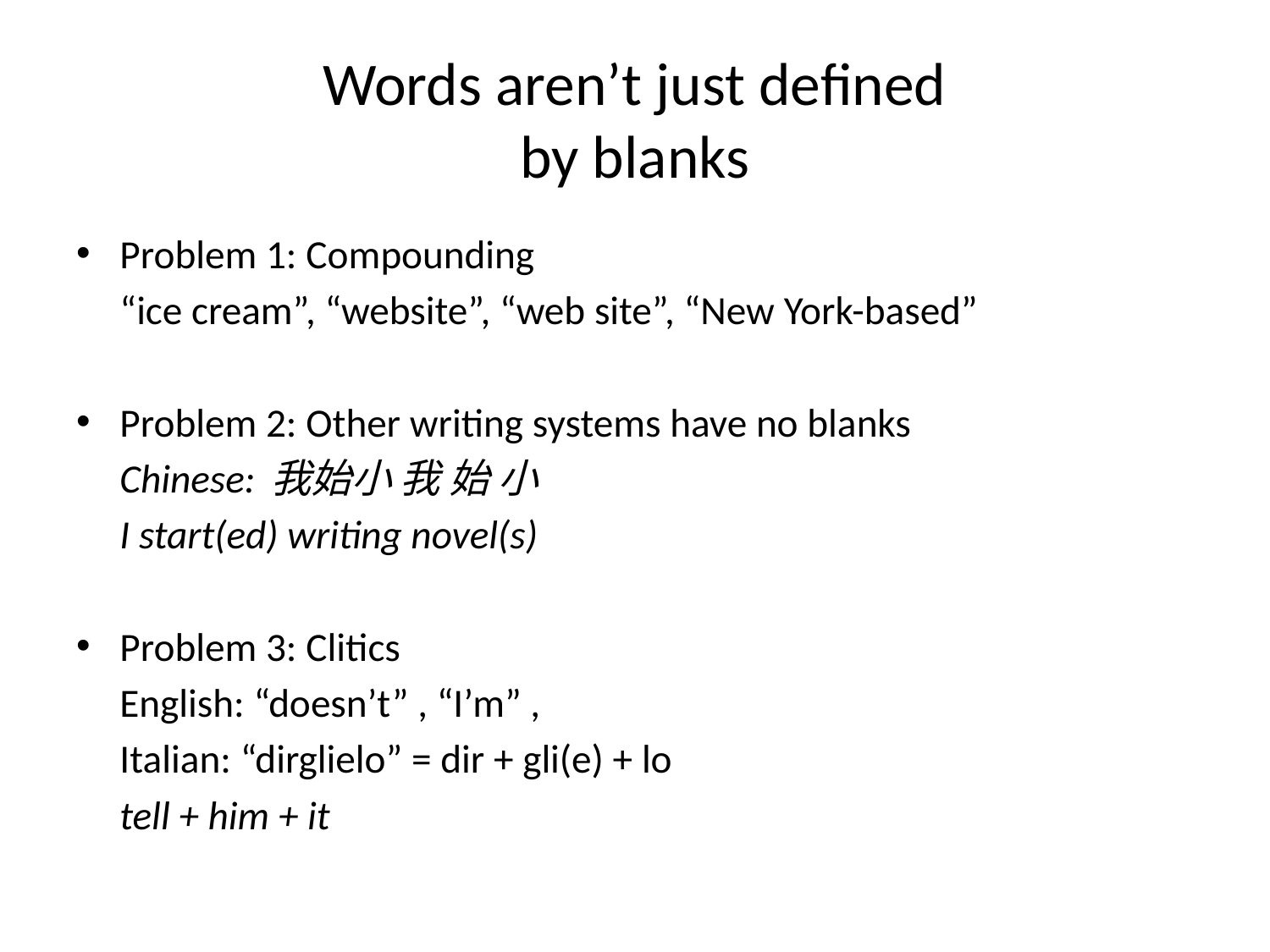

# Words aren’t just defined by blanks
Problem 1: Compounding
	“ice cream”, “website”, “web site”, “New York-based”

Problem 2: Other writing systems have no blanks
	Chinese: 我始小 我 始 小
	I start(ed) writing novel(s)

Problem 3: Clitics
	English: “doesn’t” , “I’m” ,
	Italian: “dirglielo” = dir + gli(e) + lo
	tell + him + it